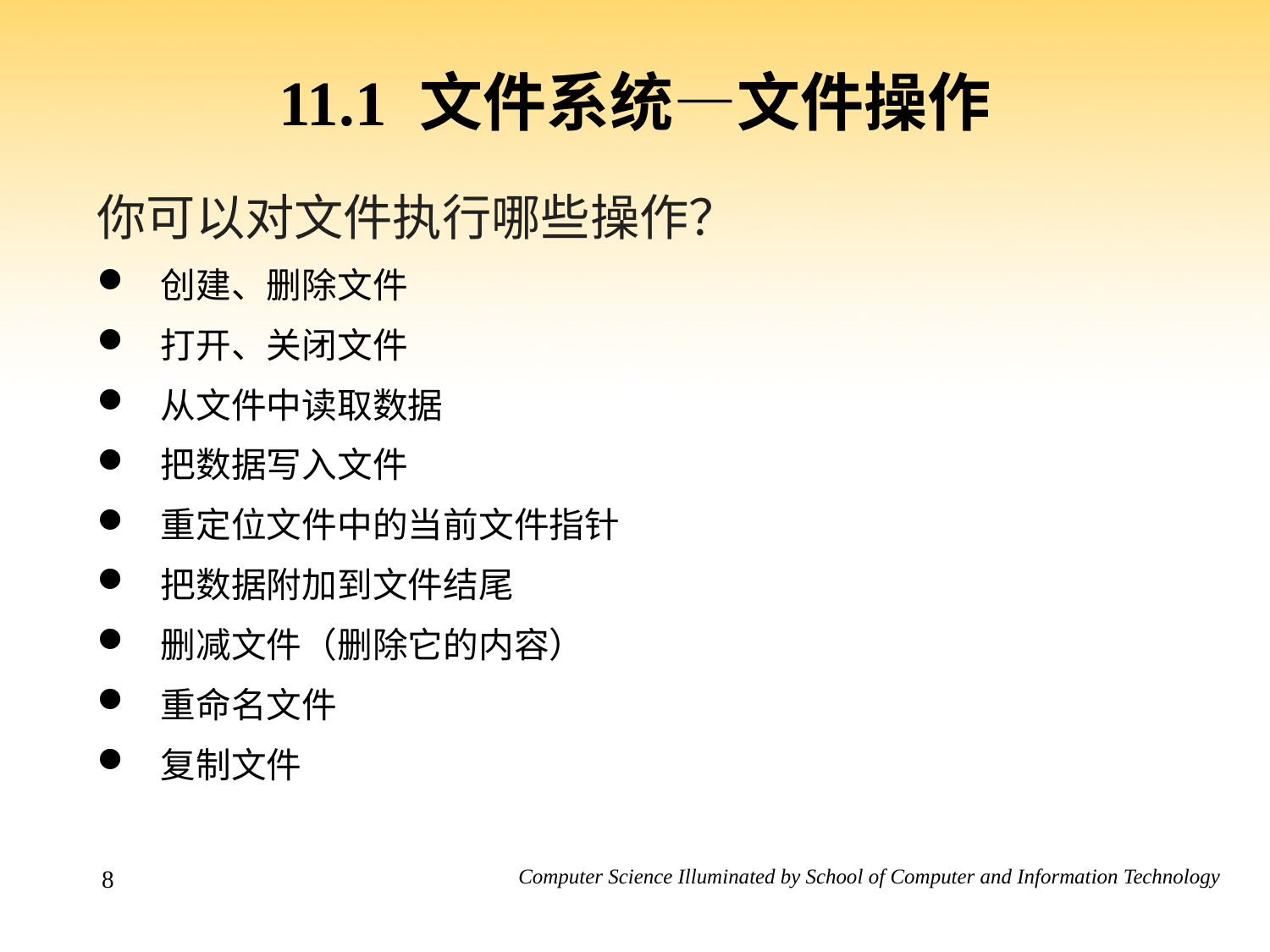

# 11.1 文件系统—文件操作
你可以对文件执行哪些操作？
创建、删除文件
打开、关闭文件
从文件中读取数据
把数据写入文件
重定位文件中的当前文件指针
把数据附加到文件结尾
删减文件（删除它的内容）
重命名文件
复制文件
8